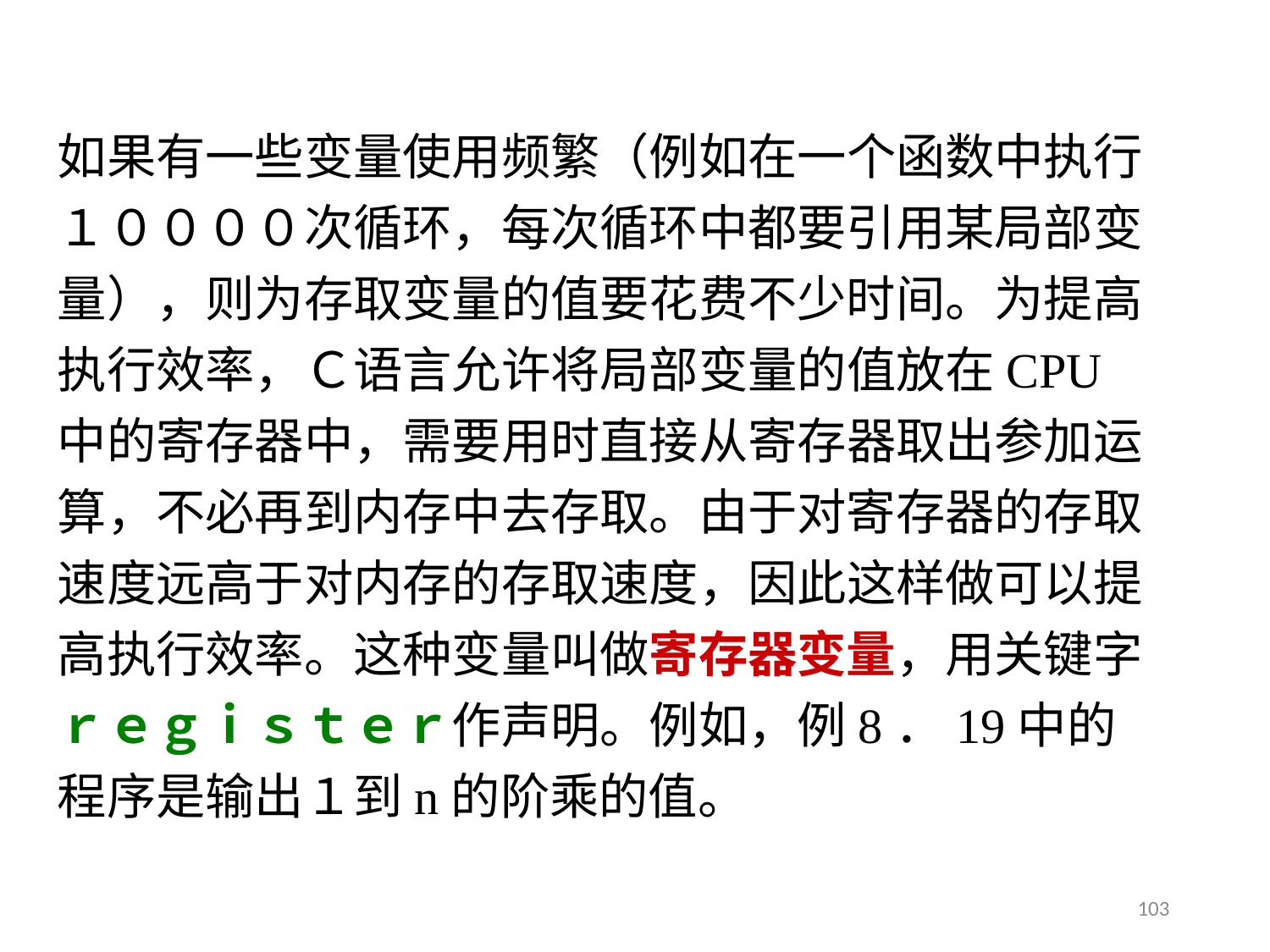

如果有一些变量使用频繁（例如在一个函数中执行１００００次循环，每次循环中都要引用某局部变量），则为存取变量的值要花费不少时间。为提高执行效率，Ｃ语言允许将局部变量的值放在CPU中的寄存器中，需要用时直接从寄存器取出参加运算，不必再到内存中去存取。由于对寄存器的存取速度远高于对内存的存取速度，因此这样做可以提高执行效率。这种变量叫做寄存器变量，用关键字ｒｅｇｉｓｔｅｒ作声明。例如，例8．19中的程序是输出１到n的阶乘的值。
103